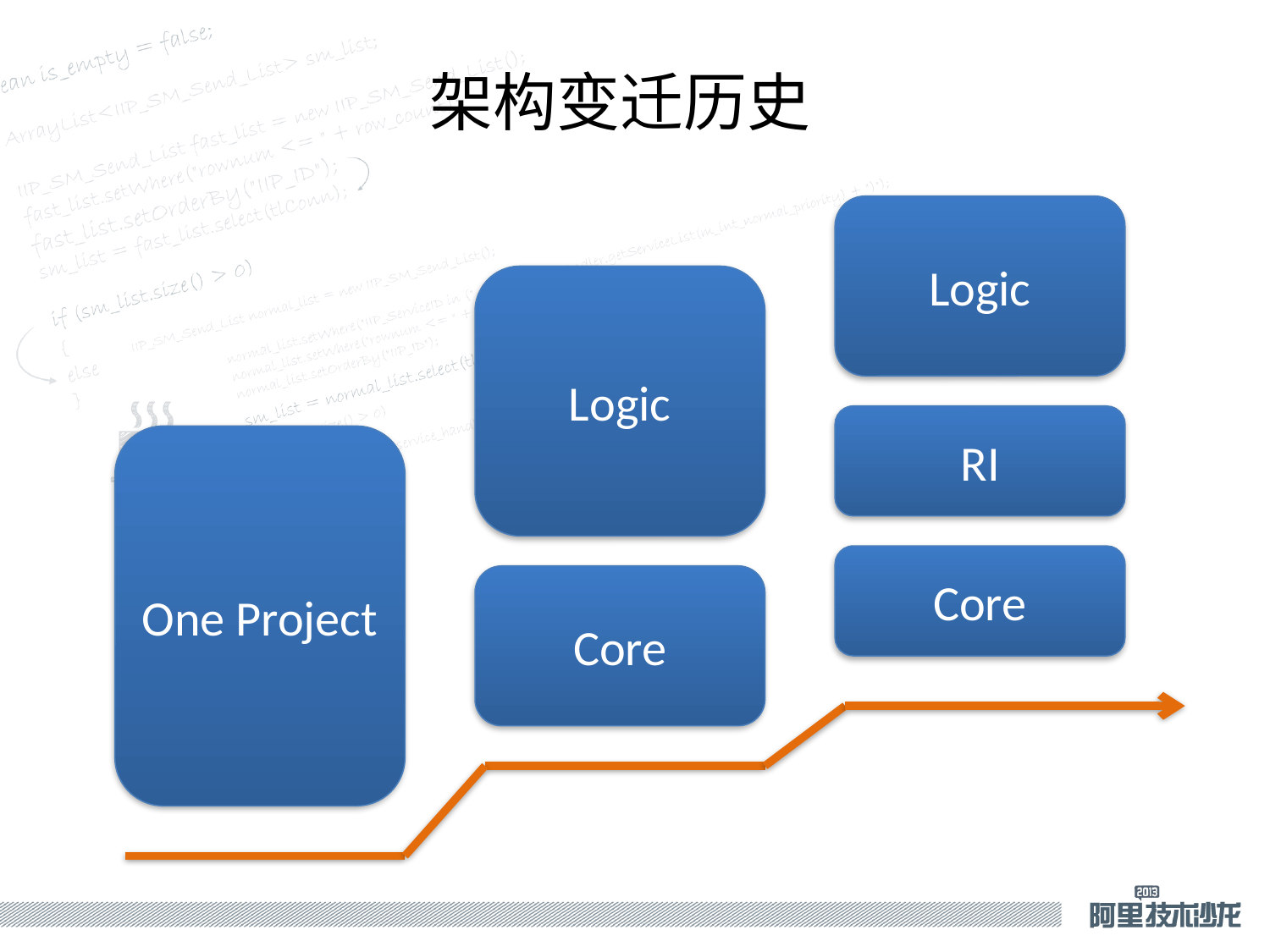

架构变迁历史
Logic
Logic
RI
One Project
Core
Core